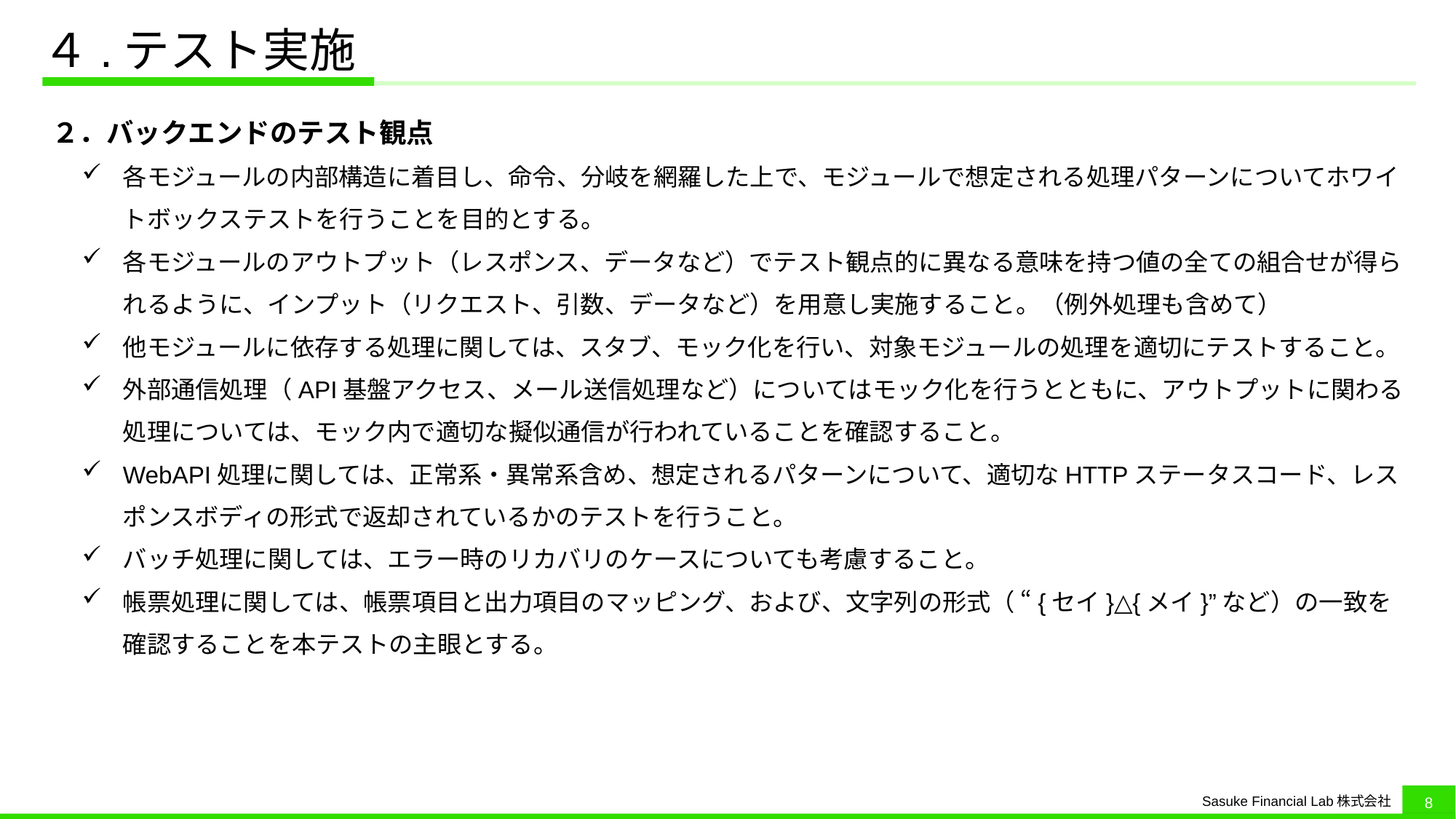

# ４.テスト実施
２．バックエンドのテスト観点
各モジュールの内部構造に着目し、命令、分岐を網羅した上で、モジュールで想定される処理パターンについてホワイトボックステストを行うことを目的とする。
各モジュールのアウトプット（レスポンス、データなど）でテスト観点的に異なる意味を持つ値の全ての組合せが得られるように、インプット（リクエスト、引数、データなど）を用意し実施すること。（例外処理も含めて）
他モジュールに依存する処理に関しては、スタブ、モック化を行い、対象モジュールの処理を適切にテストすること。
外部通信処理（API基盤アクセス、メール送信処理など）についてはモック化を行うとともに、アウトプットに関わる処理については、モック内で適切な擬似通信が行われていることを確認すること。
WebAPI処理に関しては、正常系・異常系含め、想定されるパターンについて、適切なHTTPステータスコード、レスポンスボディの形式で返却されているかのテストを行うこと。
バッチ処理に関しては、エラー時のリカバリのケースについても考慮すること。
帳票処理に関しては、帳票項目と出力項目のマッピング、および、文字列の形式（ “{セイ}△{メイ}”など）の一致を確認することを本テストの主眼とする。

8
Sasuke Financial Lab株式会社